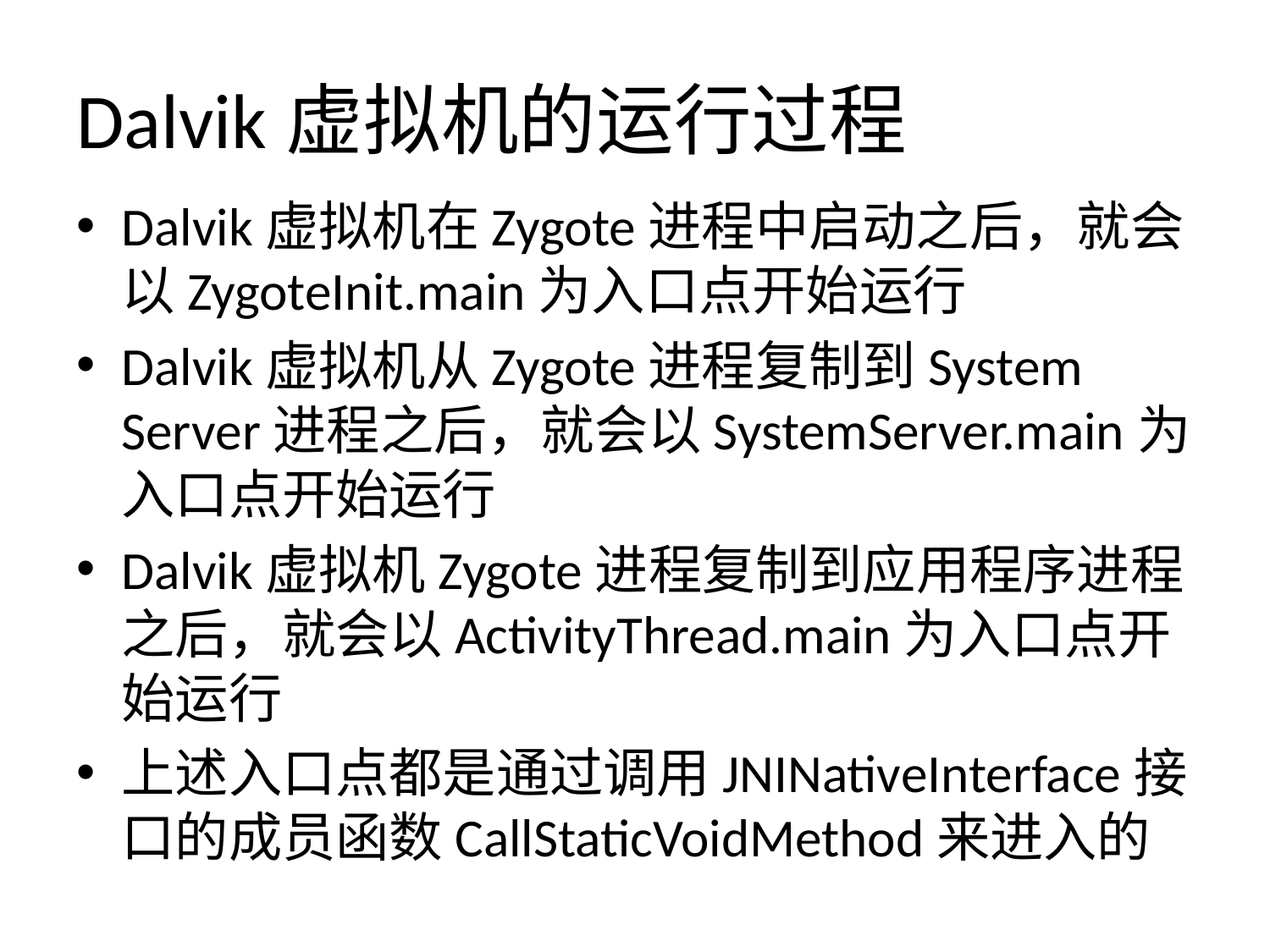

# Dalvik虚拟机的运行过程
Dalvik虚拟机在Zygote进程中启动之后，就会以ZygoteInit.main为入口点开始运行
Dalvik虚拟机从Zygote进程复制到System Server进程之后，就会以SystemServer.main为入口点开始运行
Dalvik虚拟机Zygote进程复制到应用程序进程之后，就会以ActivityThread.main为入口点开始运行
上述入口点都是通过调用JNINativeInterface接口的成员函数CallStaticVoidMethod来进入的